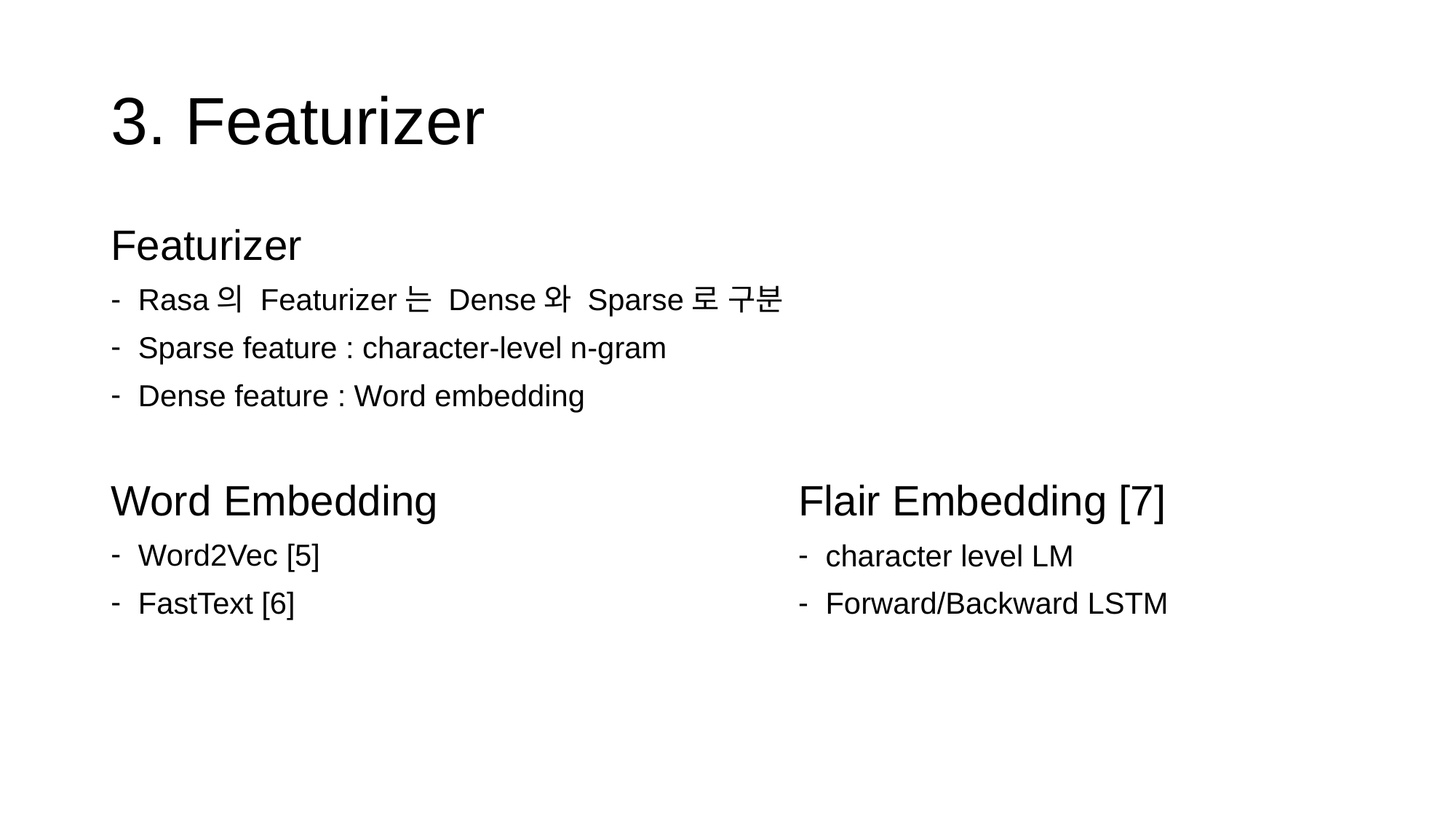

# 3. Featurizer
Featurizer
Rasa의 Featurizer는 Dense와 Sparse로 구분
Sparse feature : character-level n-gram
Dense feature : Word embedding

Word Embedding
Word2Vec [5]
FastText [6]
Flair Embedding [7]
character level LM
Forward/Backward LSTM